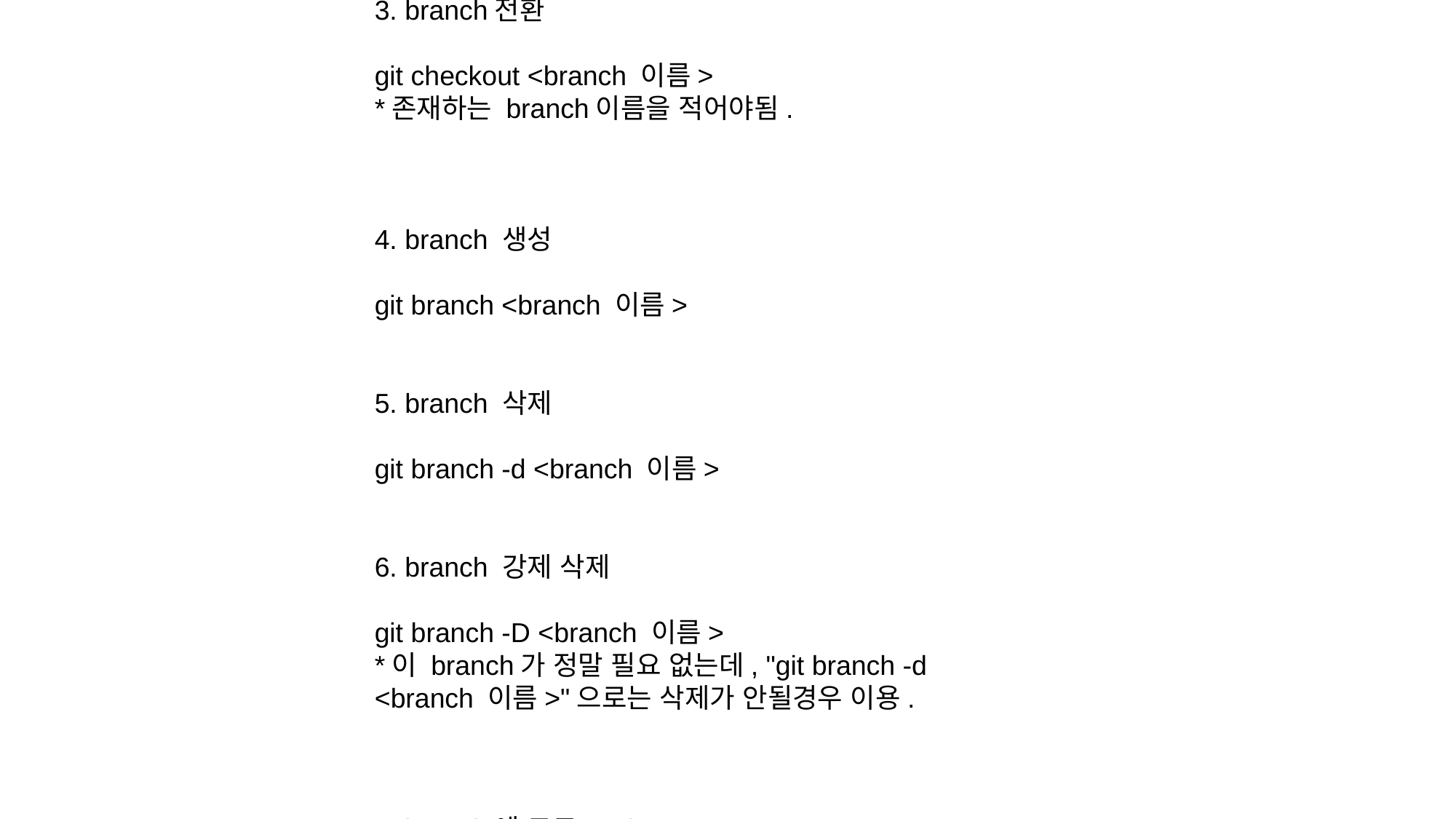

1. branch 생성 및 생성된 branch로 전환

git checkout -b <branch 이름>

2. 현재 자신의 파일과 연결된 branch 목록

git branch

3. branch전환

git checkout <branch 이름>
*존재하는 branch이름을 적어야됨.

4. branch 생성

git branch <branch 이름>

5. branch 삭제

git branch -d <branch 이름>

6. branch 강제 삭제

git branch -D <branch 이름>
*이 branch가 정말 필요 없는데, "git branch -d <branch 이름>"으로는 삭제가 안될경우 이용.

7. branch에 코드push

git push origin <branch 이름>

8. merge하는 법

git checkout <branch 이름>
git merge <branch 이름>